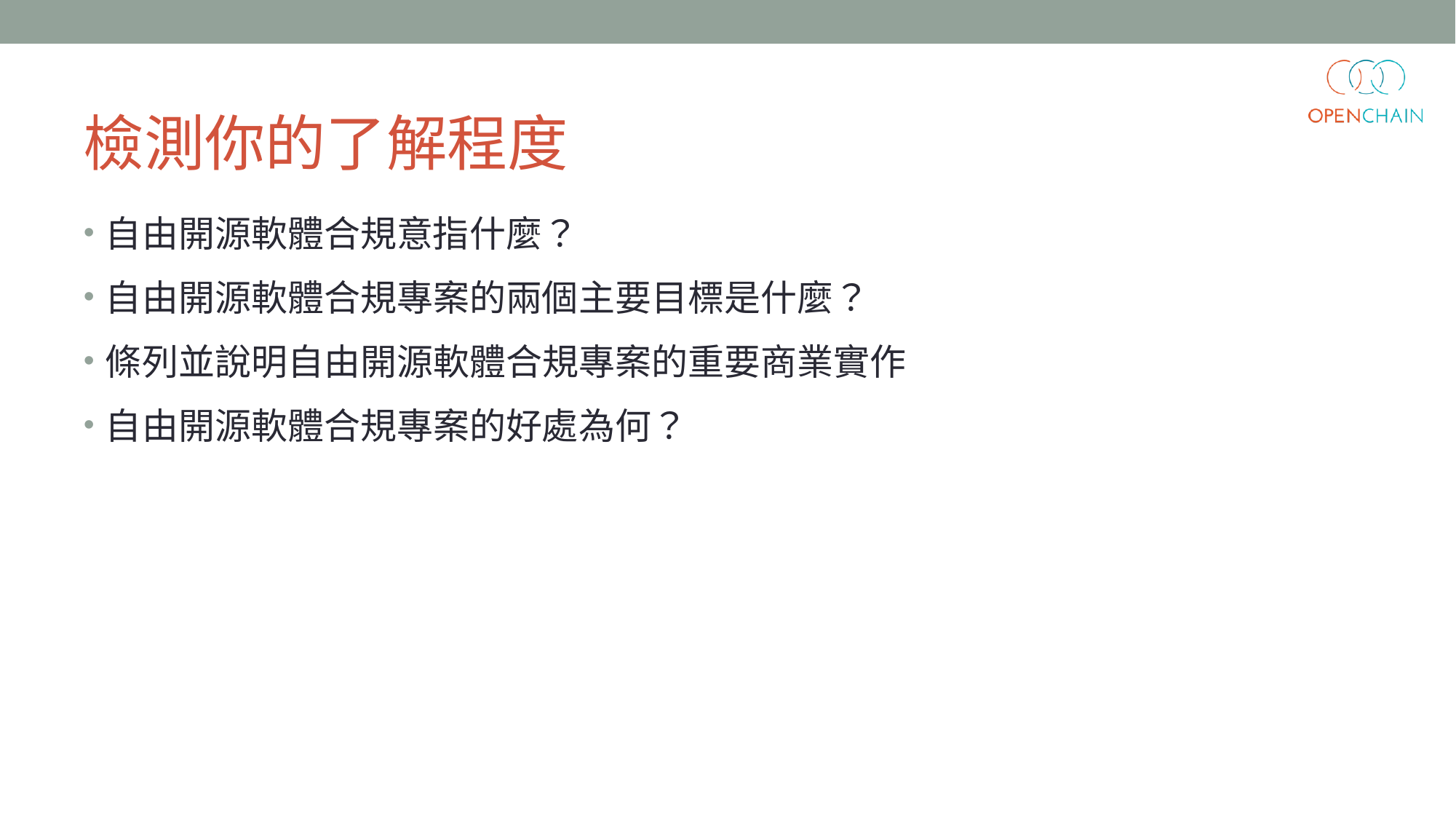

# 檢測你的了解程度
自由開源軟體合規意指什麼？
自由開源軟體合規專案的兩個主要目標是什麼？
條列並說明自由開源軟體合規專案的重要商業實作
自由開源軟體合規專案的好處為何？